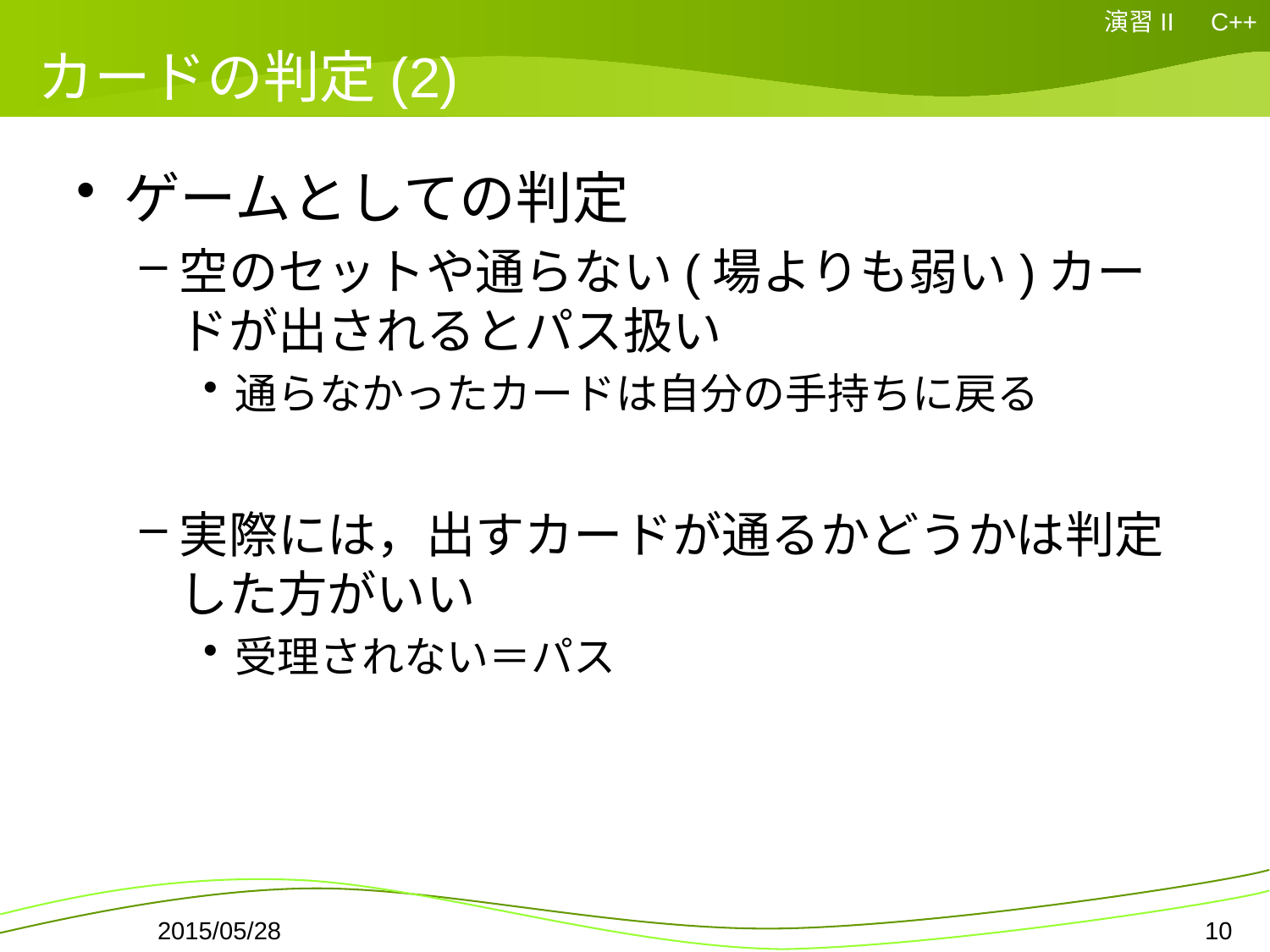

演習II　C++
# カードの判定(2)
ゲームとしての判定
空のセットや通らない(場よりも弱い)カードが出されるとパス扱い
通らなかったカードは自分の手持ちに戻る

実際には，出すカードが通るかどうかは判定した方がいい
受理されない＝パス

2015/05/28
10